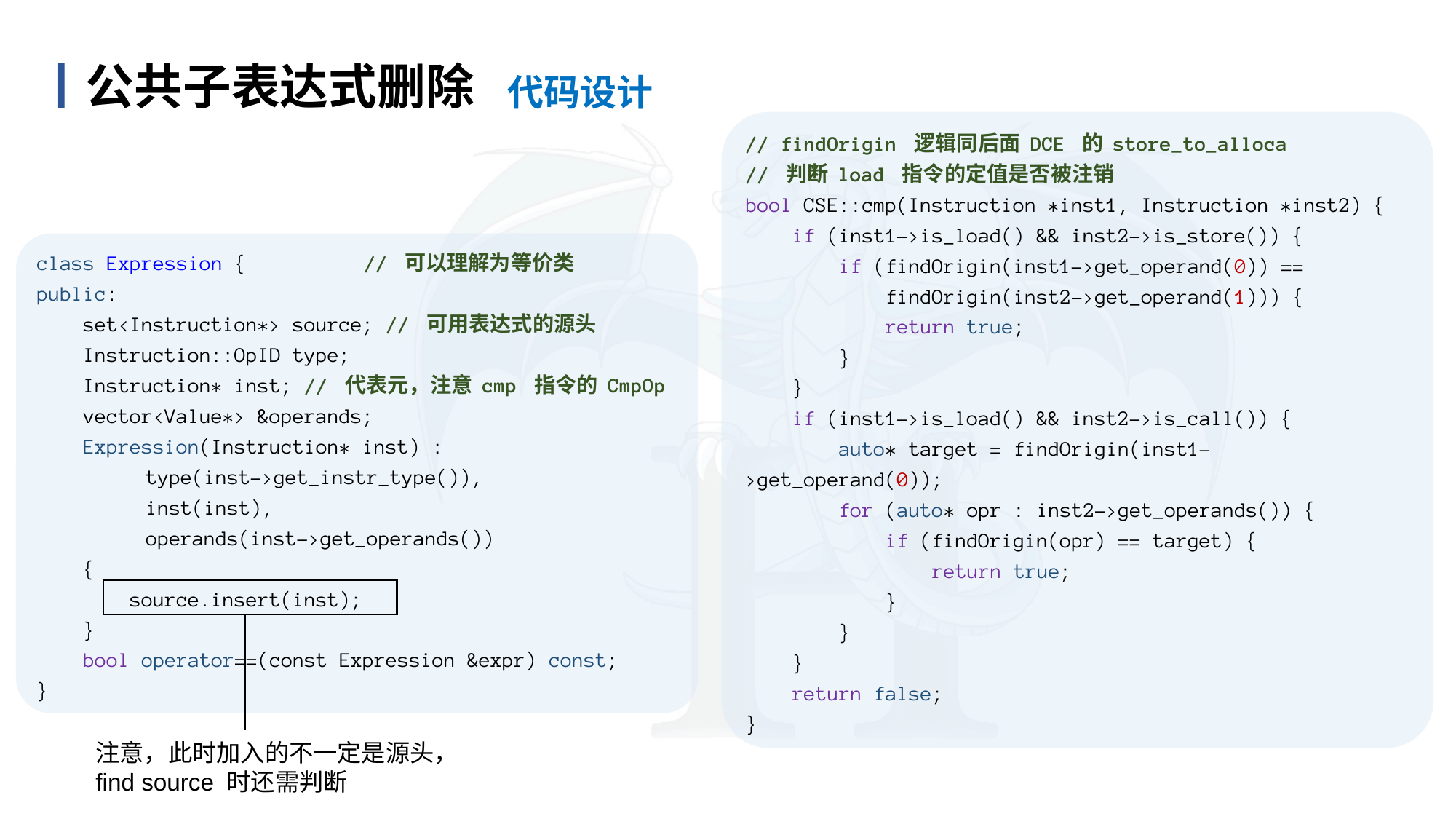

代码设计
丨公共子表达式删除
目 录
content
// findOrigin 逻辑同后面 DCE 的 store_to_alloca
// 判断 load 指令的定值是否被注销
bool CSE::cmp(Instruction *inst1, Instruction *inst2) {
    if (inst1->is_load() && inst2->is_store()) {
        if (findOrigin(inst1->get_operand(0)) ==
            findOrigin(inst2->get_operand(1))) {
            return true;
        }
    }
    if (inst1->is_load() && inst2->is_call()) {
        auto* target = findOrigin(inst1->get_operand(0));
        for (auto* opr : inst2->get_operands()) {
            if (findOrigin(opr) == target) {
                return true;
            }
        }
    }
    return false;
}
class Expression {		// 可以理解为等价类
public:
    set<Instruction*> source; // 可用表达式的源头
    Instruction::OpID type;
    Instruction* inst; // 代表元，注意 cmp 指令的 CmpOp
    vector<Value*> &operands;
    Expression(Instruction* inst) :
    	type(inst->get_instr_type()),
    	inst(inst),
   	operands(inst->get_operands())
    {
        source.insert(inst);
    }
    bool operator==(const Expression &expr) const;
}

注意，此时加入的不一定是源头，find source 时还需判断